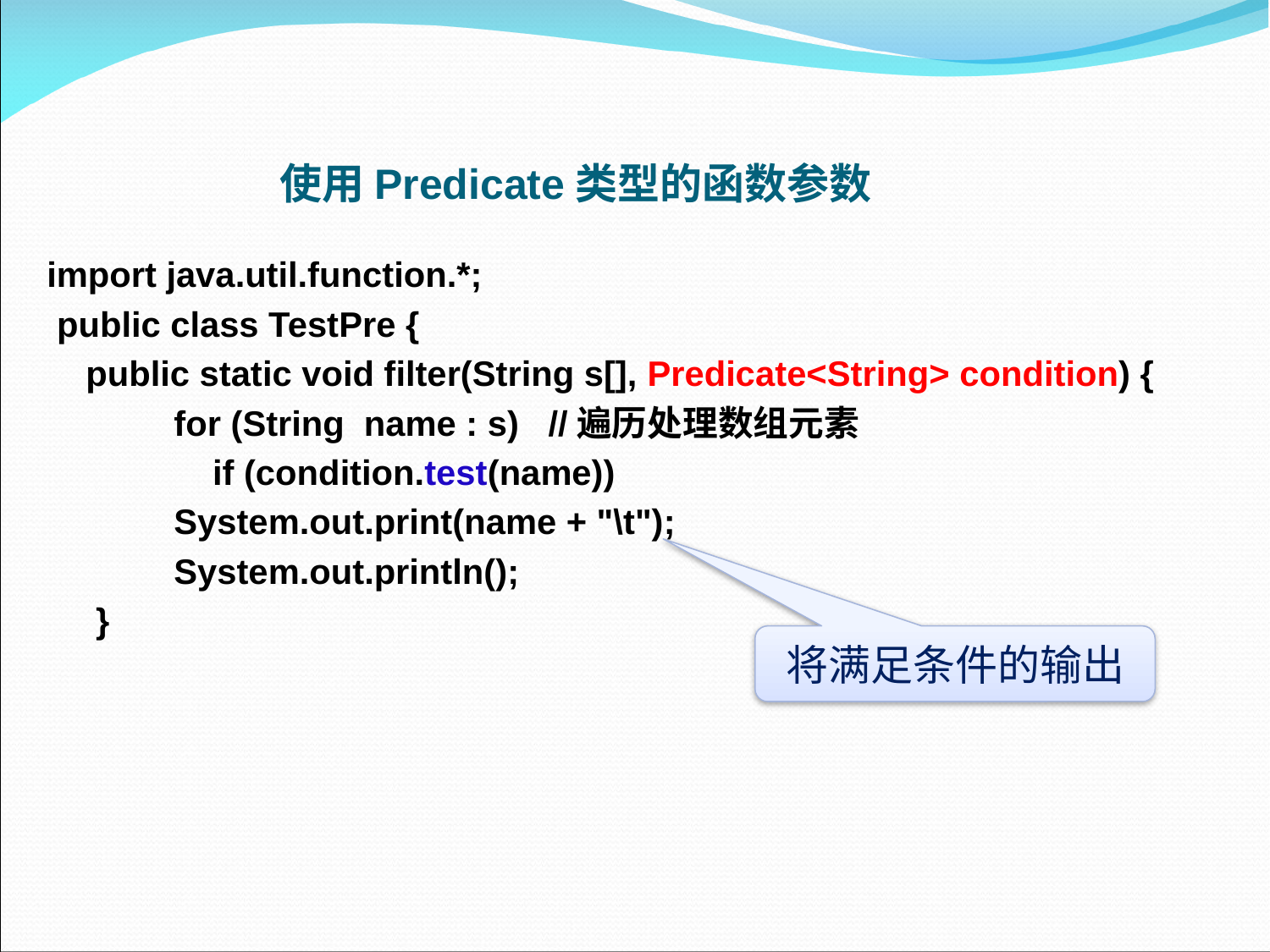

# 使用Predicate类型的函数参数
import java.util.function.*;
 public class TestPre {
    public static void filter(String s[], Predicate<String> condition) {
	for (String  name : s)   //遍历处理数组元素
                 if (condition.test(name))
             	System.out.print(name + "\t");
	System.out.println();
     }

将满足条件的输出